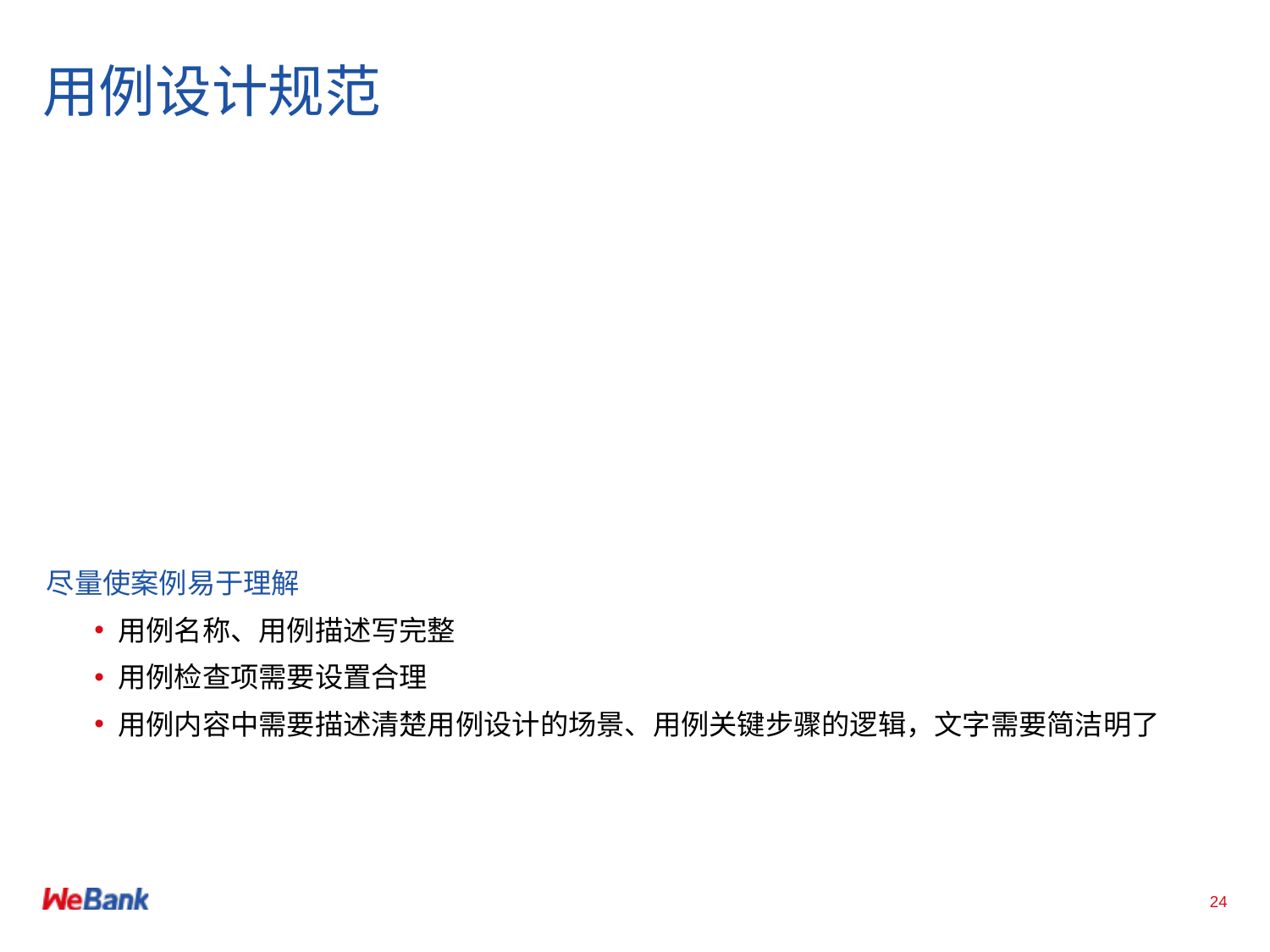

# 用例设计规范
尽量使案例易于理解
用例名称、用例描述写完整
用例检查项需要设置合理
用例内容中需要描述清楚用例设计的场景、用例关键步骤的逻辑，文字需要简洁明了
24